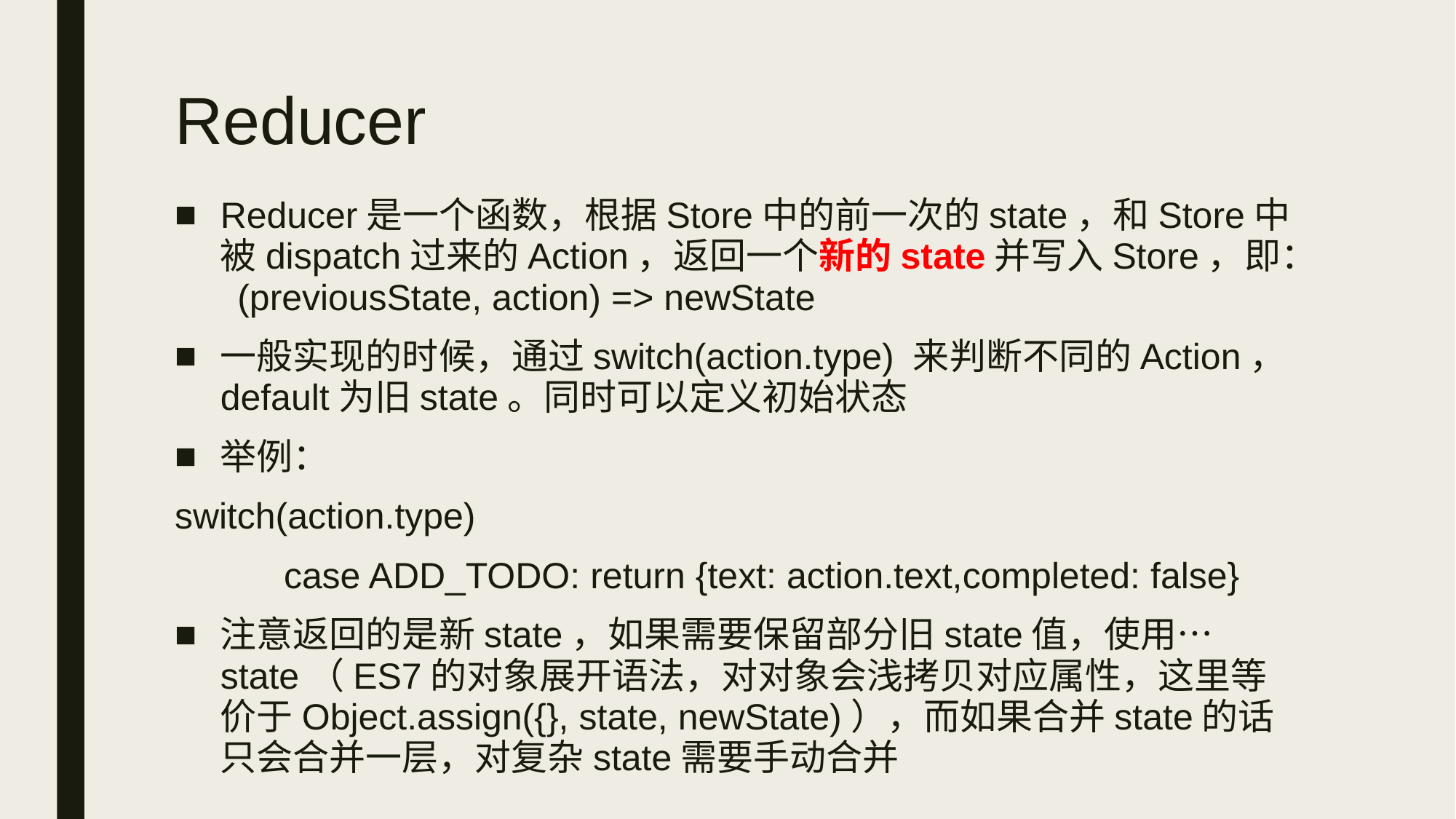

# Reducer
Reducer是一个函数，根据Store中的前一次的state，和Store中被dispatch过来的Action，返回一个新的state并写入Store，即： (previousState, action) => newState
一般实现的时候，通过switch(action.type) 来判断不同的Action，default为旧state。同时可以定义初始状态
举例：
switch(action.type)
	case ADD_TODO: return {text: action.text,completed: false}
注意返回的是新state，如果需要保留部分旧state值，使用…state（ES7的对象展开语法，对对象会浅拷贝对应属性，这里等价于Object.assign({}, state, newState)），而如果合并state的话只会合并一层，对复杂state需要手动合并